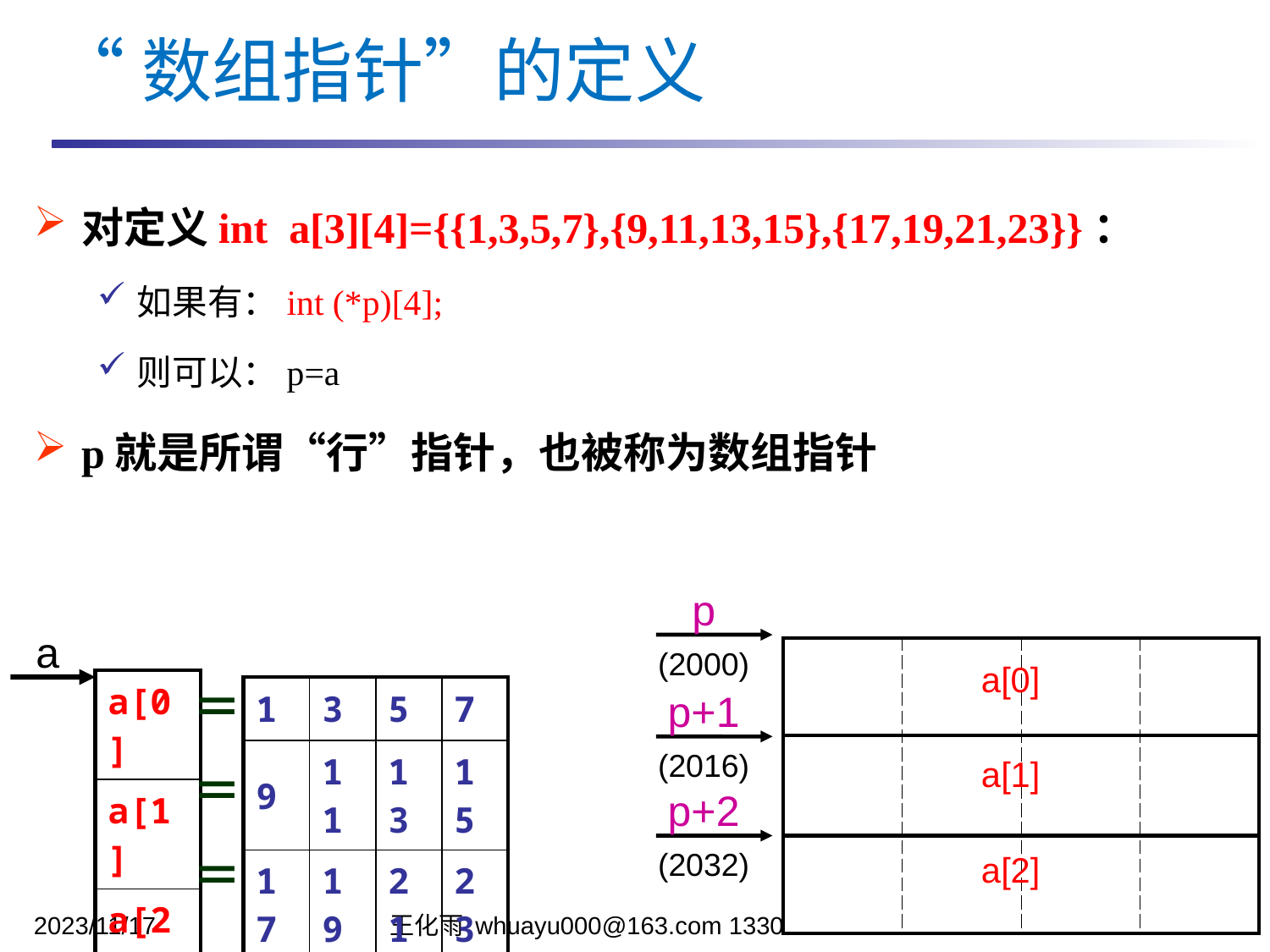

“数组指针”的定义
对定义int  a[3][4]={{1,3,5,7},{9,11,13,15},{17,19,21,23}}：
如果有：int (*p)[4];
则可以：p=a
p就是所谓“行”指针，也被称为数组指针
p

(2000)
a
|  |  |  |  |
| --- | --- | --- | --- |
|  |  |  |  |
|  |  |  |  |
| ＝ |
| --- |
| ＝ |
| ＝ |
a[0]
| a[0] |
| --- |
| a[1] |
| a[2] |

| 1 | 3 | 5 | 7 |
| --- | --- | --- | --- |
| 9 | 11 | 13 | 15 |
| 17 | 19 | 21 | 23 |
p+1

(2016)
a[1]
p+2

(2032)
a[2]
2023/11/17
王化雨 whuayu000@163.com 13306442222
30/43